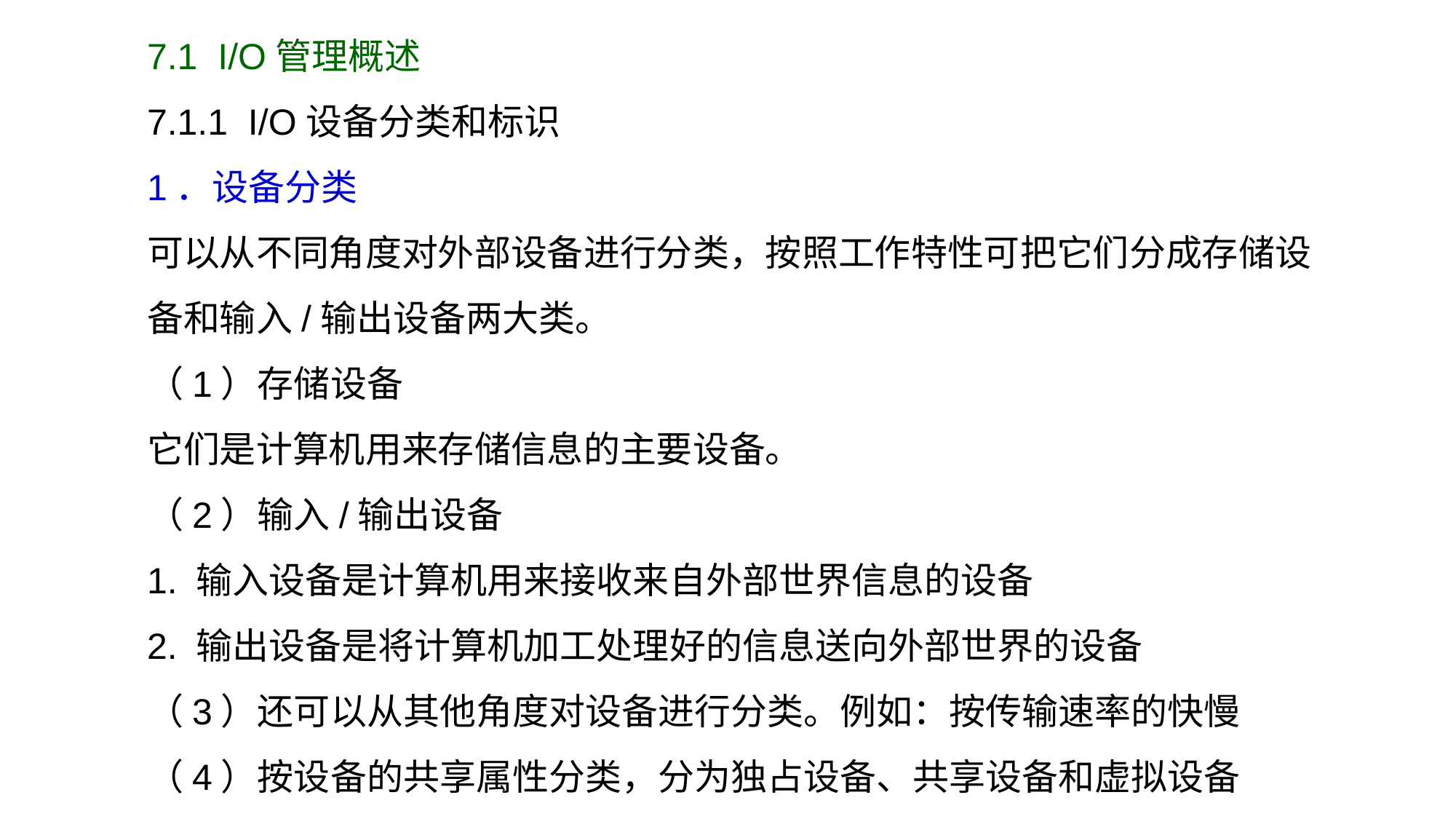

7.1  I/O管理概述
7.1.1  I/O设备分类和标识
1．设备分类
可以从不同角度对外部设备进行分类，按照工作特性可把它们分成存储设备和输入/输出设备两大类。
（1）存储设备
它们是计算机用来存储信息的主要设备。
（2）输入/输出设备
1. 输入设备是计算机用来接收来自外部世界信息的设备
2. 输出设备是将计算机加工处理好的信息送向外部世界的设备
（3）还可以从其他角度对设备进行分类。例如：按传输速率的快慢
（4）按设备的共享属性分类，分为独占设备、共享设备和虚拟设备